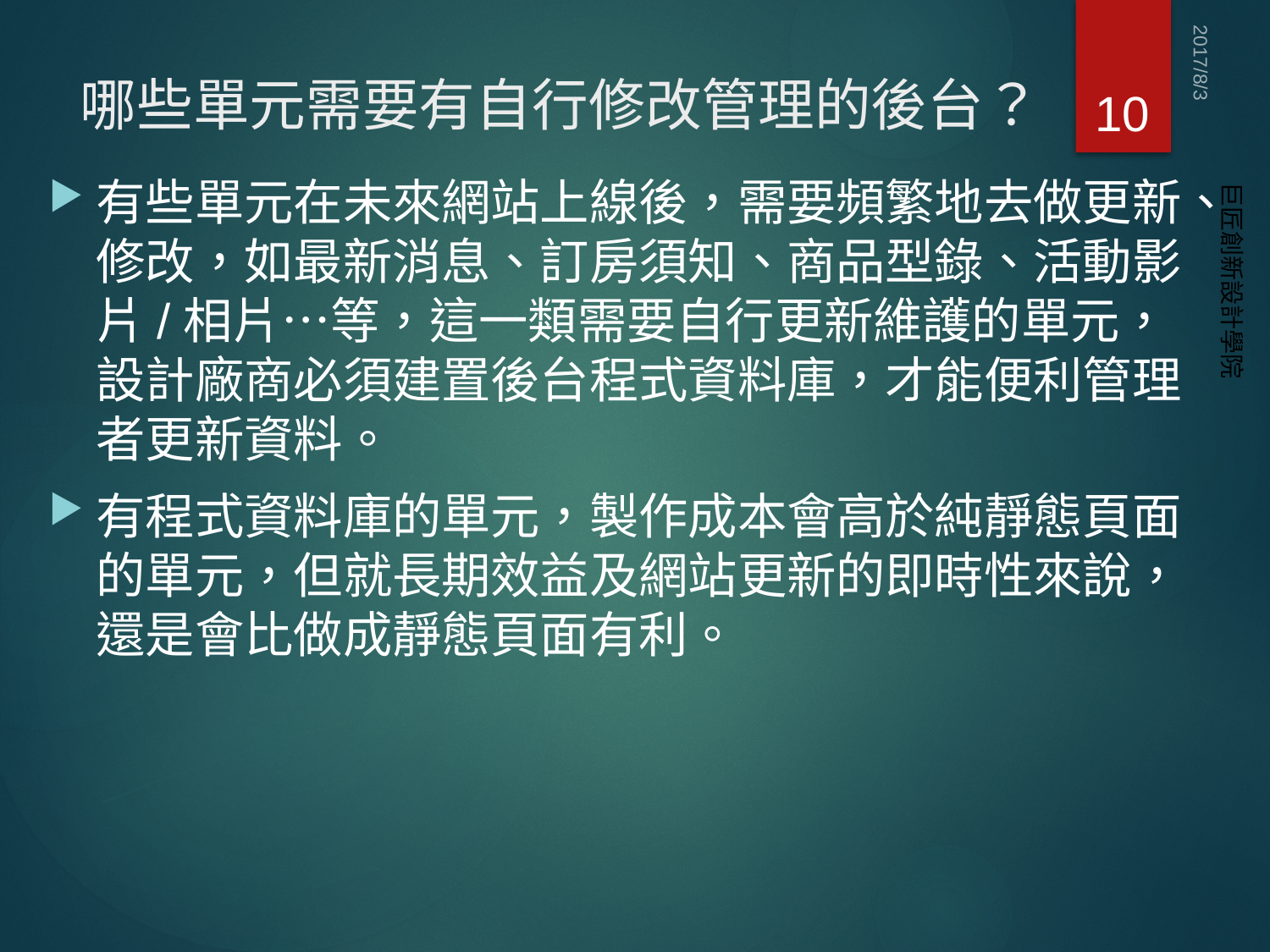

10
# 哪些單元需要有自行修改管理的後台？
2017/8/3
有些單元在未來網站上線後，需要頻繁地去做更新、修改，如最新消息、訂房須知、商品型錄、活動影片/相片…等，這一類需要自行更新維護的單元，設計廠商必須建置後台程式資料庫，才能便利管理者更新資料。
有程式資料庫的單元，製作成本會高於純靜態頁面的單元，但就長期效益及網站更新的即時性來說，還是會比做成靜態頁面有利。
巨匠創新設計學院